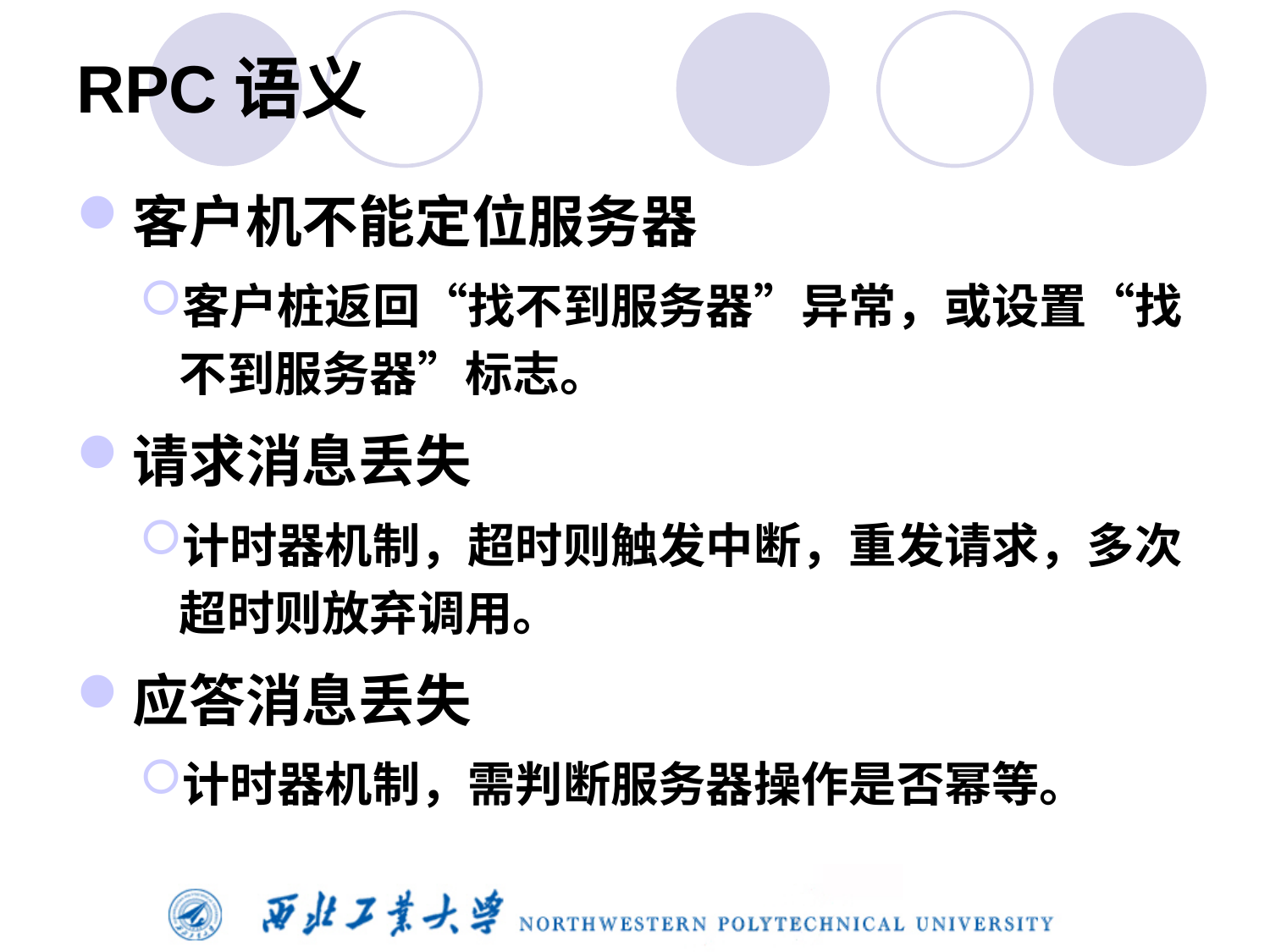

# RPC语义
客户机不能定位服务器
客户桩返回“找不到服务器”异常，或设置“找不到服务器”标志。
请求消息丢失
计时器机制，超时则触发中断，重发请求，多次超时则放弃调用。
应答消息丢失
计时器机制，需判断服务器操作是否幂等。